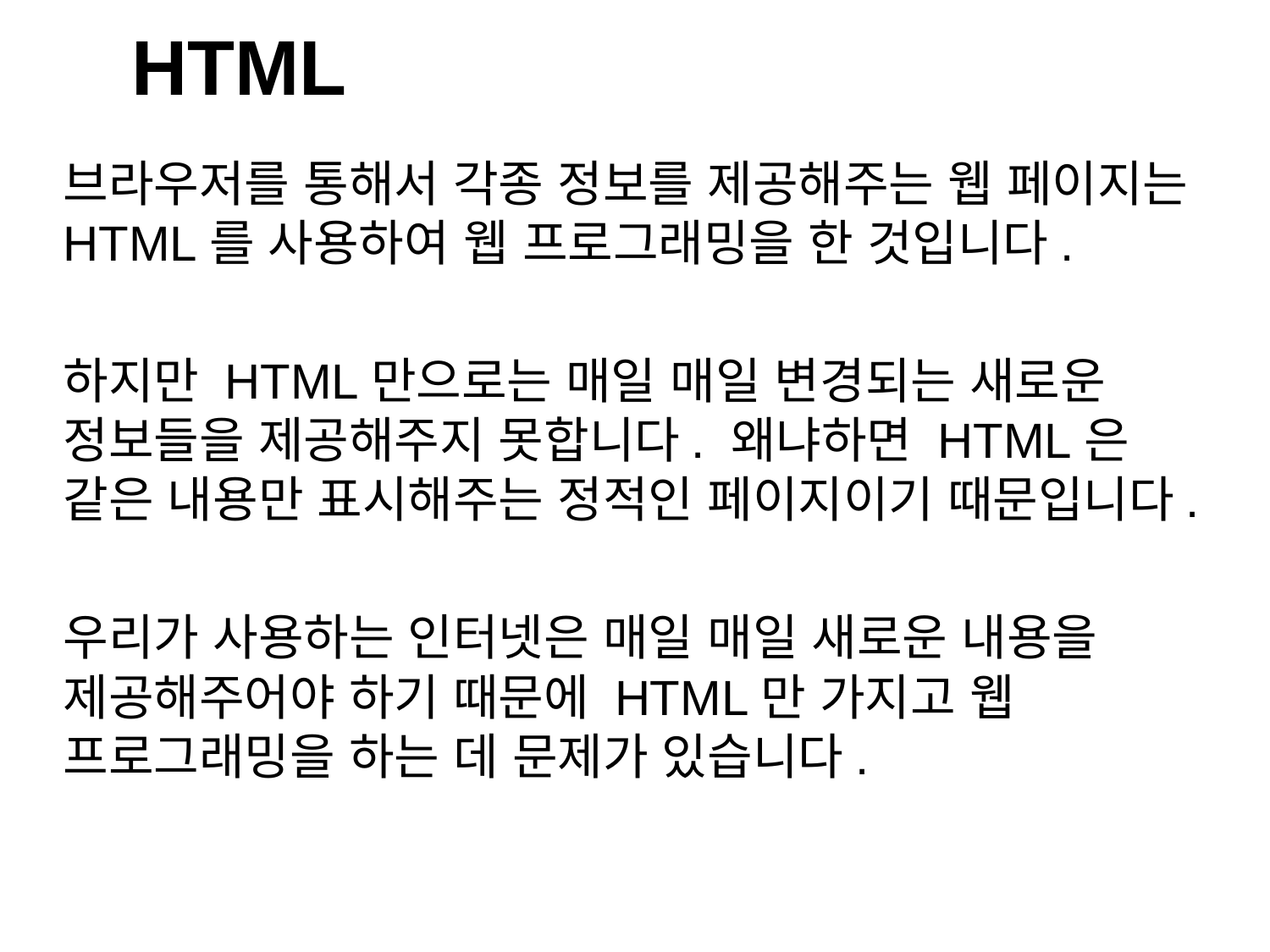

HTML
브라우저를 통해서 각종 정보를 제공해주는 웹 페이지는 HTML를 사용하여 웹 프로그래밍을 한 것입니다.

하지만 HTML만으로는 매일 매일 변경되는 새로운 정보들을 제공해주지 못합니다. 왜냐하면 HTML은 같은 내용만 표시해주는 정적인 페이지이기 때문입니다.

우리가 사용하는 인터넷은 매일 매일 새로운 내용을 제공해주어야 하기 때문에 HTML만 가지고 웹 프로그래밍을 하는 데 문제가 있습니다.